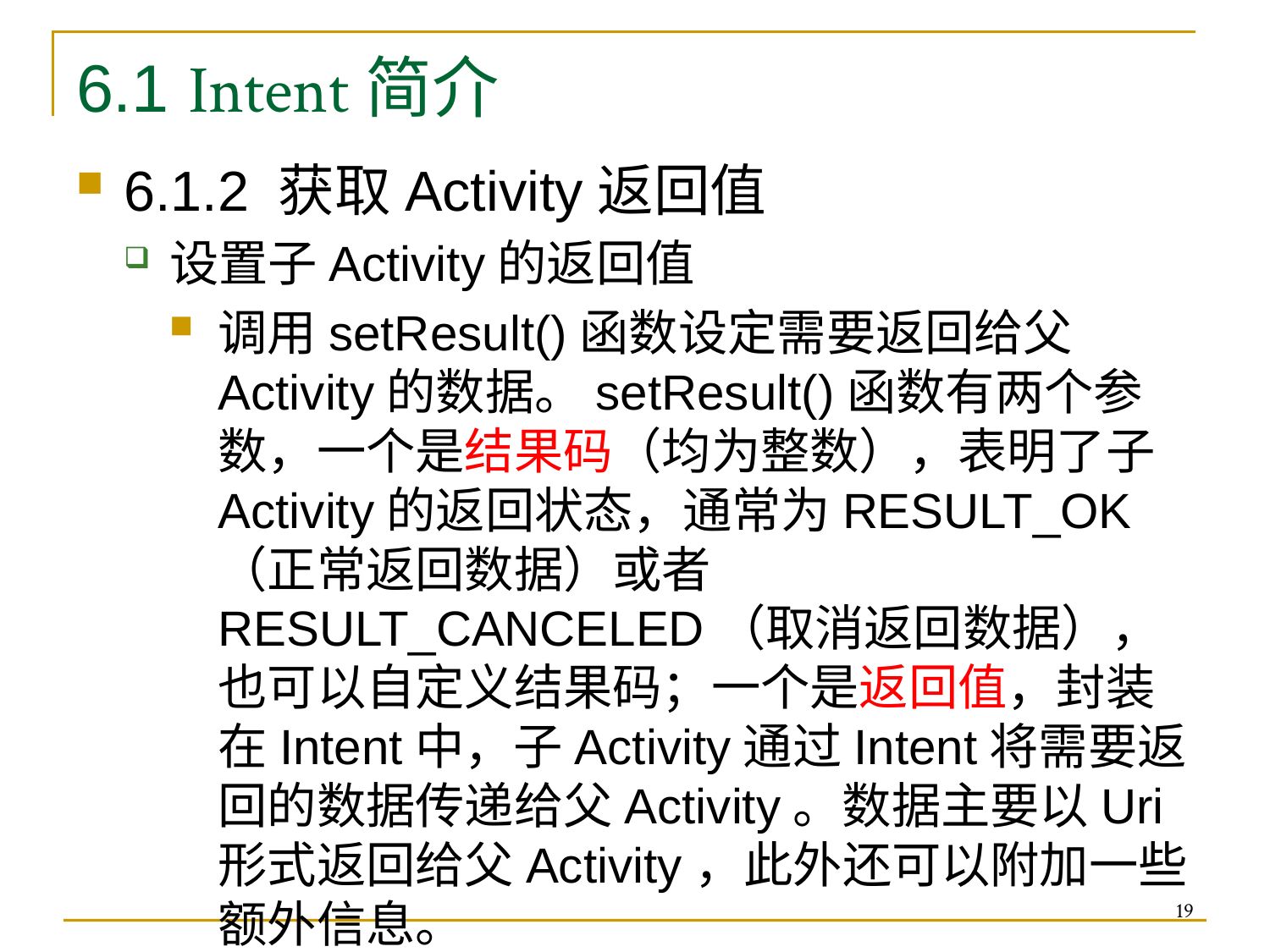

# 6.1 Intent简介
6.1.2 获取Activity返回值
设置子Activity的返回值
调用setResult()函数设定需要返回给父Activity的数据。setResult()函数有两个参数，一个是结果码（均为整数），表明了子Activity的返回状态，通常为RESULT_OK（正常返回数据）或者RESULT_CANCELED（取消返回数据），也可以自定义结果码；一个是返回值，封装在Intent中，子Activity通过Intent将需要返回的数据传递给父Activity。数据主要以Uri形式返回给父Activity，此外还可以附加一些额外信息。
19